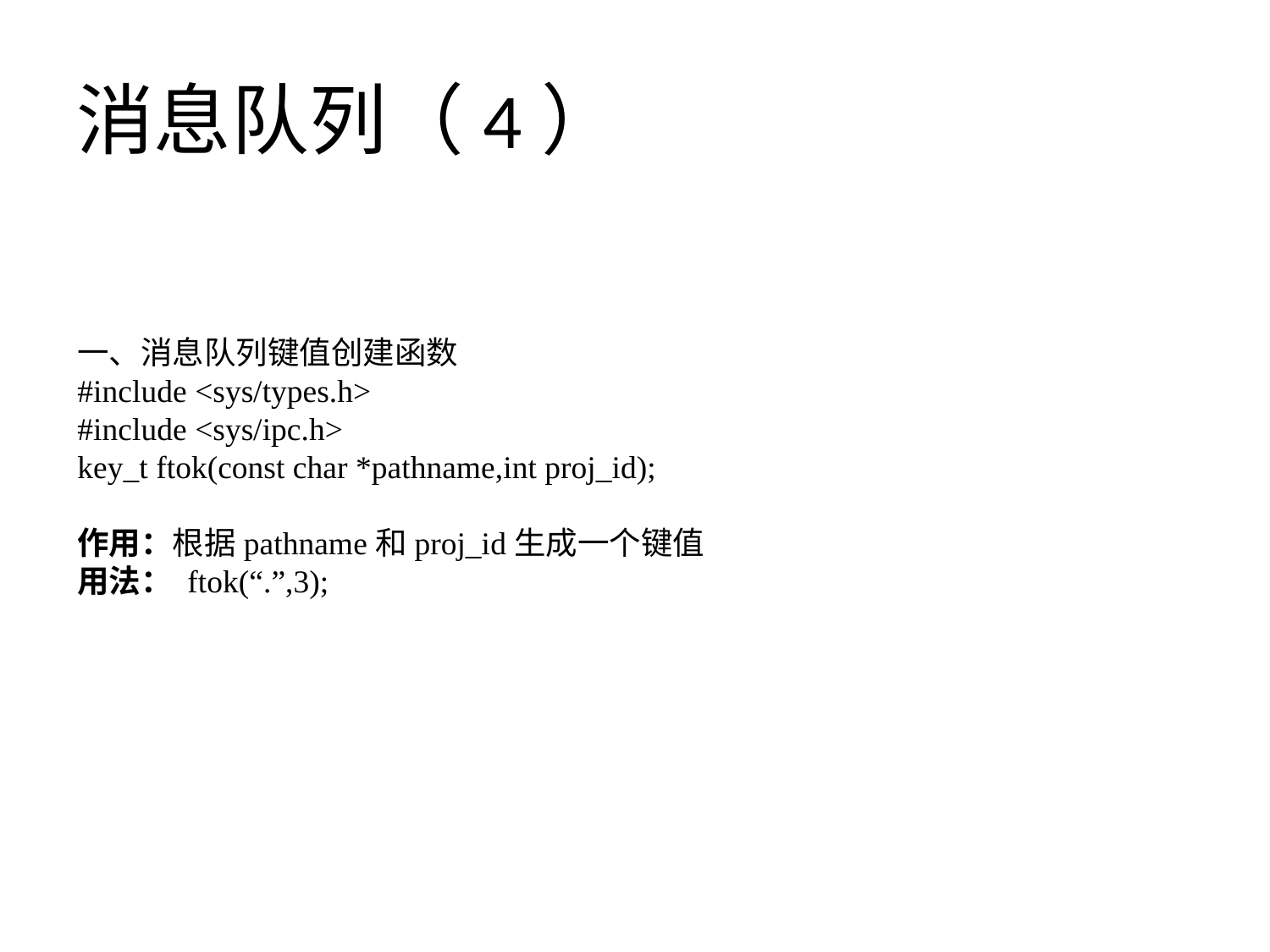

# 消息队列（4）
一、消息队列键值创建函数
#include <sys/types.h>
#include <sys/ipc.h>
key_t ftok(const char *pathname,int proj_id);

作用：根据pathname和proj_id生成一个键值
用法： ftok(“.”,3);